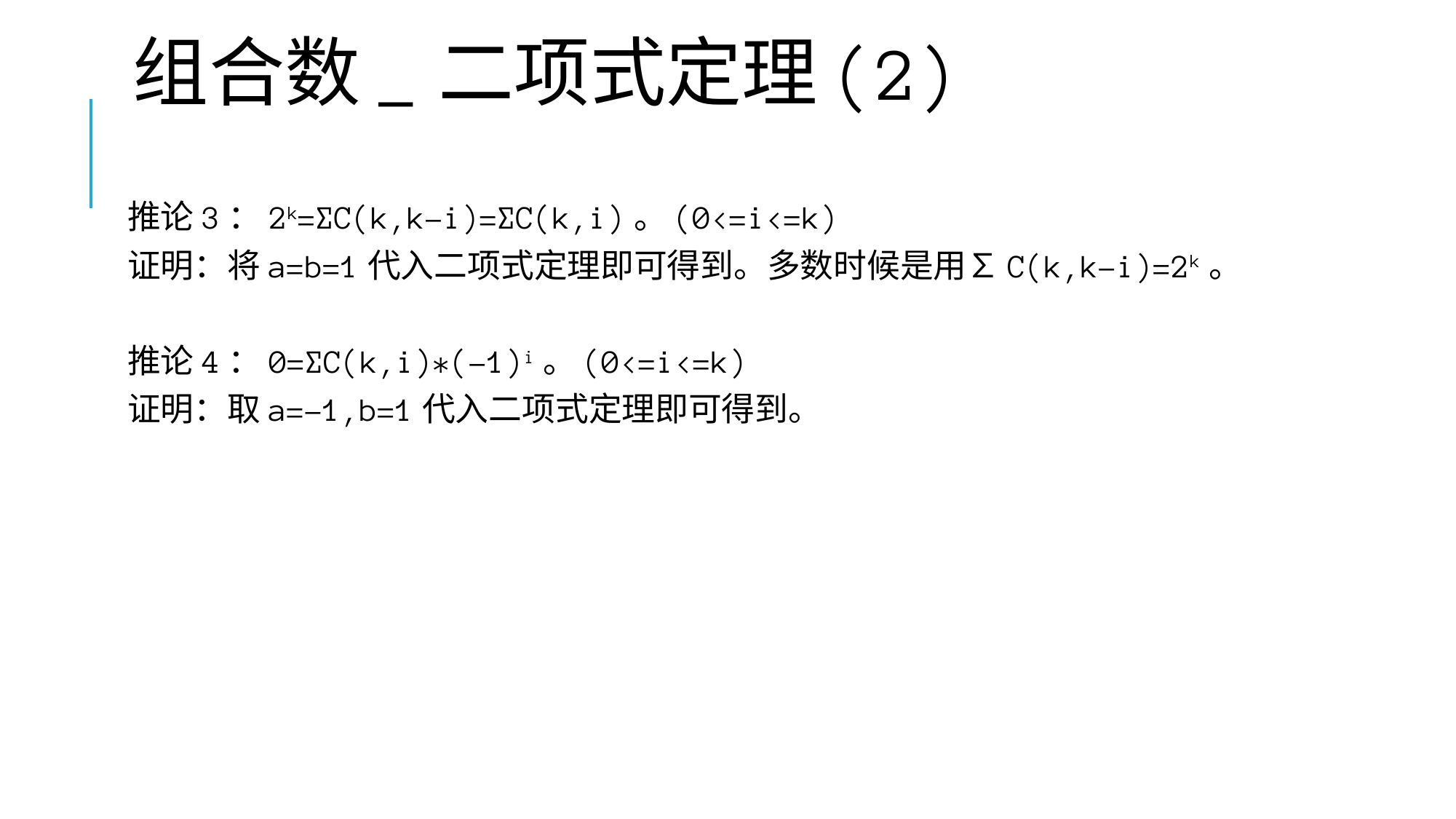

# 组合数_二项式定理(2)
推论3：2k=∑C(k,k-i)=∑C(k,i)。(0<=i<=k)
证明：将a=b=1代入二项式定理即可得到。多数时候是用∑C(k,k-i)=2k。

推论4：0=∑C(k,i)*(-1)i。(0<=i<=k)
证明：取a=-1,b=1代入二项式定理即可得到。